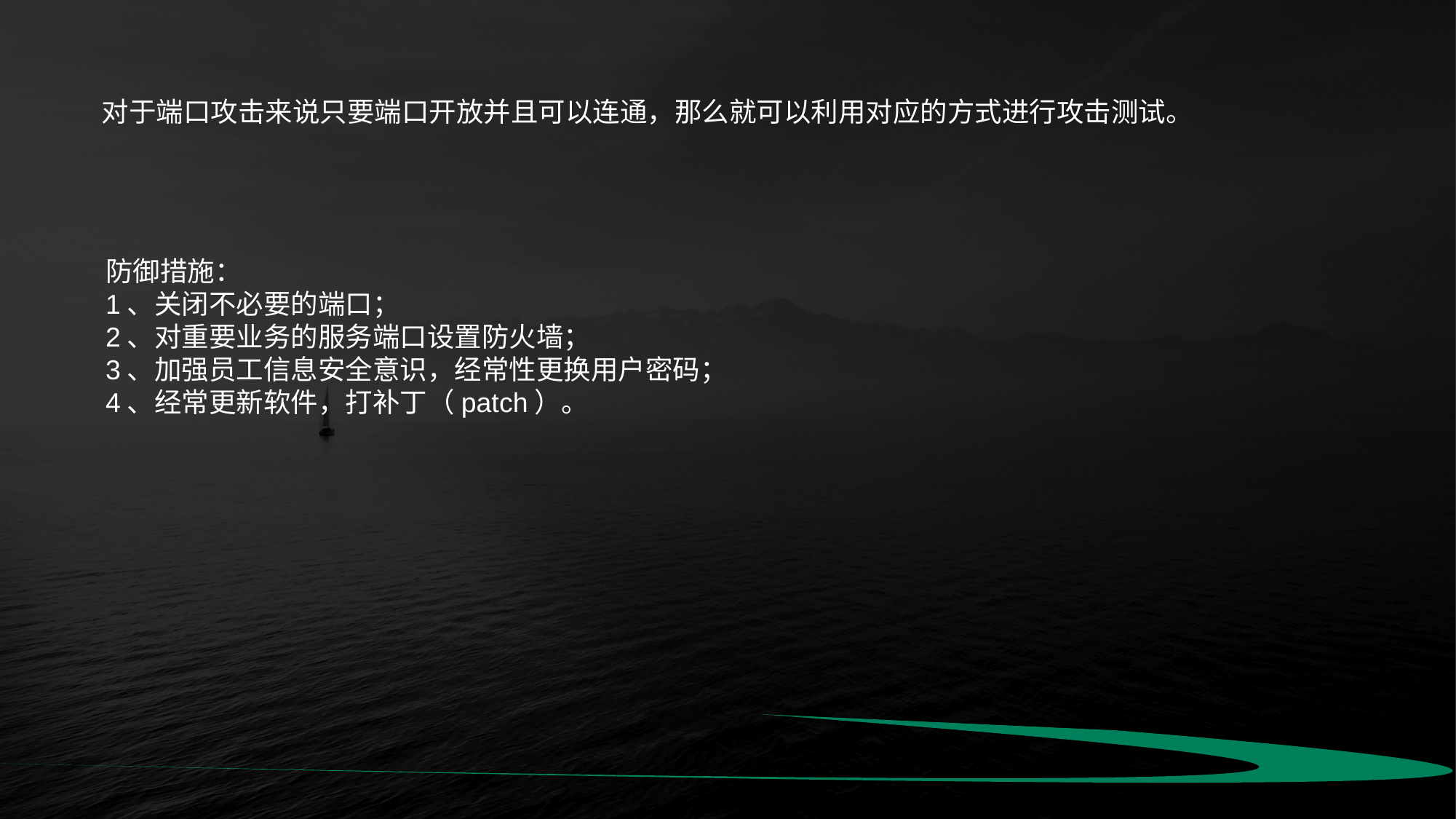

对于端口攻击来说只要端口开放并且可以连通，那么就可以利用对应的方式进行攻击测试。
防御措施：
1、关闭不必要的端口；
2、对重要业务的服务端口设置防火墙；
3、加强员工信息安全意识，经常性更换用户密码；
4、经常更新软件，打补丁（patch）。